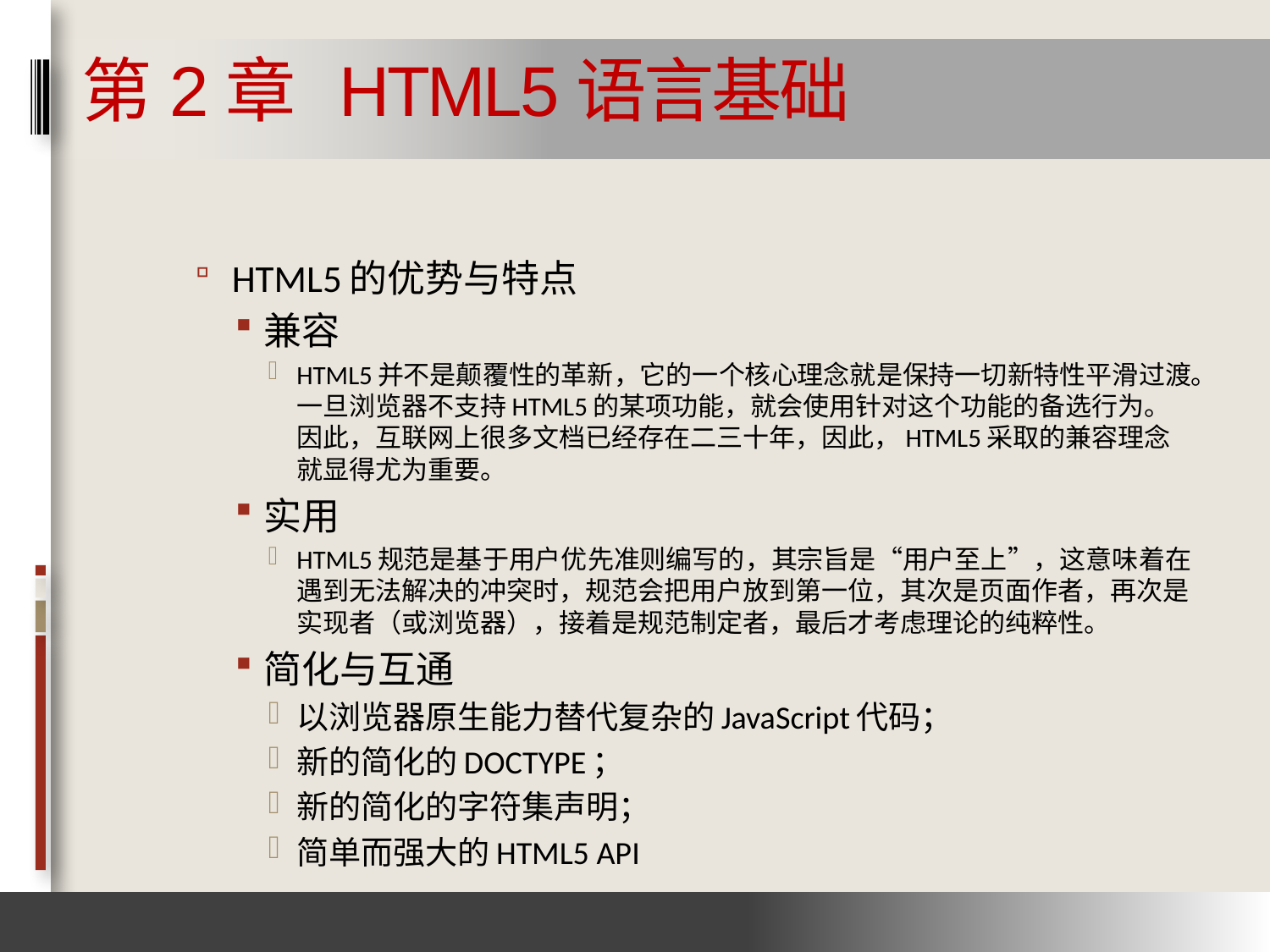

# 第2章  HTML5语言基础
HTML5的优势与特点
兼容
HTML5并不是颠覆性的革新，它的一个核心理念就是保持一切新特性平滑过渡。一旦浏览器不支持HTML5的某项功能，就会使用针对这个功能的备选行为。因此，互联网上很多文档已经存在二三十年，因此，HTML5采取的兼容理念就显得尤为重要。
实用
HTML5规范是基于用户优先准则编写的，其宗旨是“用户至上”，这意味着在遇到无法解决的冲突时，规范会把用户放到第一位，其次是页面作者，再次是实现者（或浏览器），接着是规范制定者，最后才考虑理论的纯粹性。
简化与互通
以浏览器原生能力替代复杂的JavaScript代码；
新的简化的DOCTYPE；
新的简化的字符集声明；
简单而强大的HTML5 API